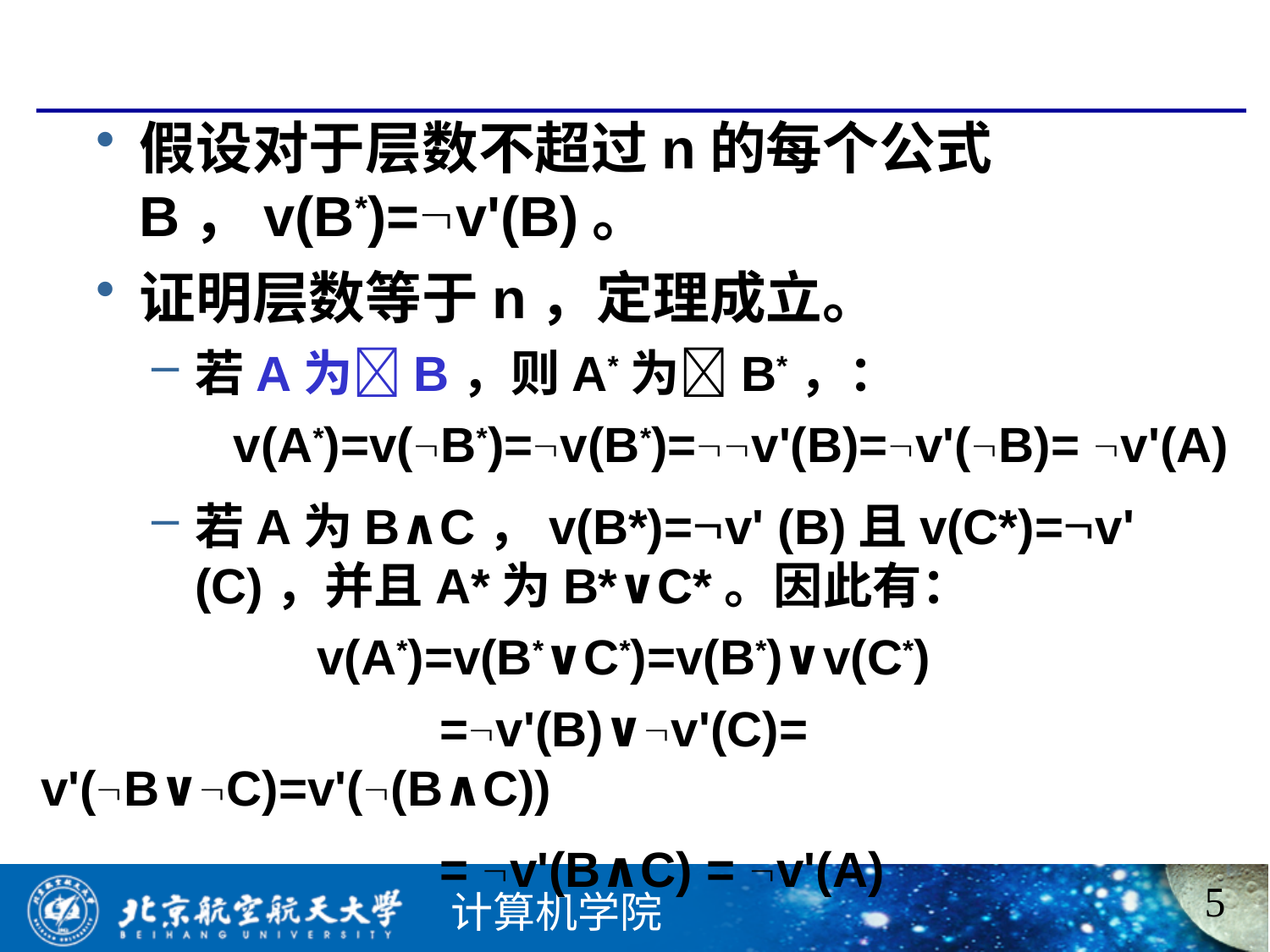

假设对于层数不超过n的每个公式B，v(B*)=¬v'(B)。
证明层数等于n，定理成立。
若A为¬B，则A*为¬B*，：
              v(A*)=v(¬B*)=¬v(B*)=¬¬v'(B)=¬v'(¬B)= ¬v'(A)
若A为B∧C，v(B*)=¬v' (B)且v(C*)=¬v' (C)，并且A*为B*∨C*。因此有：
            v(A*)=v(B*∨C*)=v(B*)∨v(C*)
                             =¬v'(B)∨¬v'(C)= v'(¬B∨¬C)=v'(¬(B∧C))
                             = ¬v'(B∧C) = ¬v'(A)